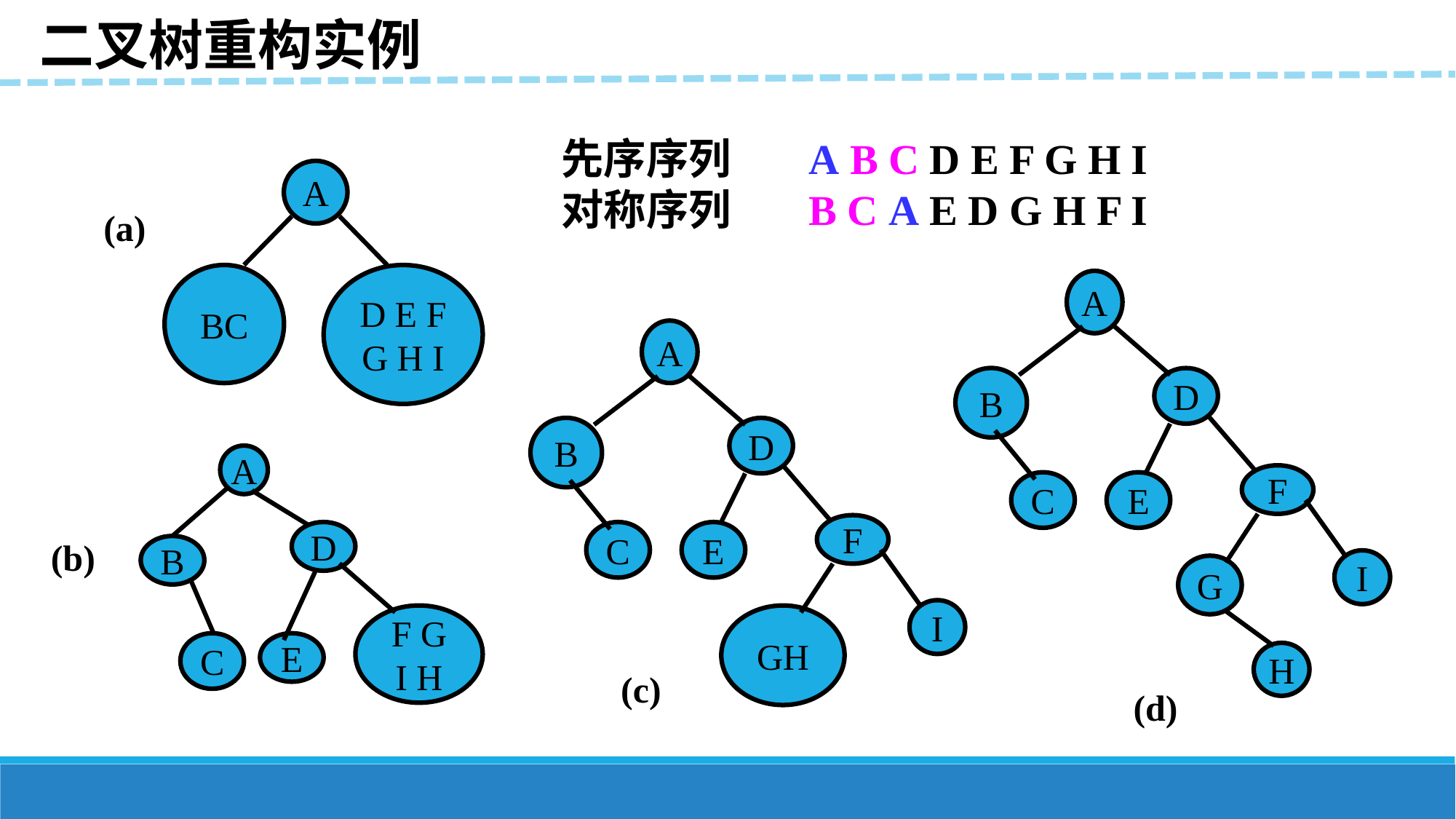

二叉树重构实例
先序序列       A B C D E F G H I
对称序列       B C A E D G H F I
A
(a)

BC
D E F
G H I
A
A

B
D

B
D

A
F

C
E

F
D
C
E
(b)
B

I
G

I
F G
I H
GH

E
C
H
(c)
(d)